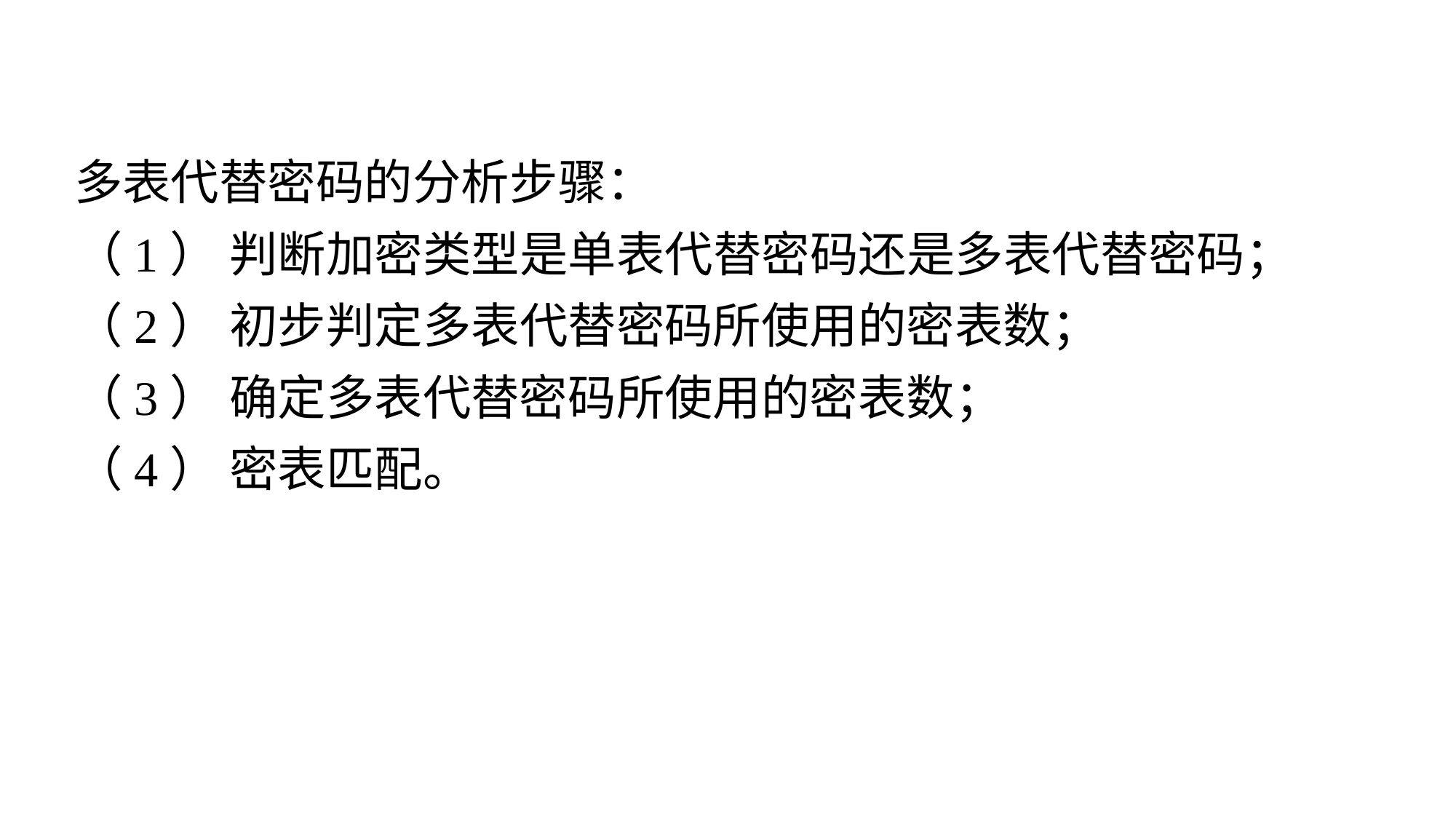

多表代替密码的分析步骤：
（1） 判断加密类型是单表代替密码还是多表代替密码；
（2） 初步判定多表代替密码所使用的密表数；
（3） 确定多表代替密码所使用的密表数；
（4） 密表匹配。